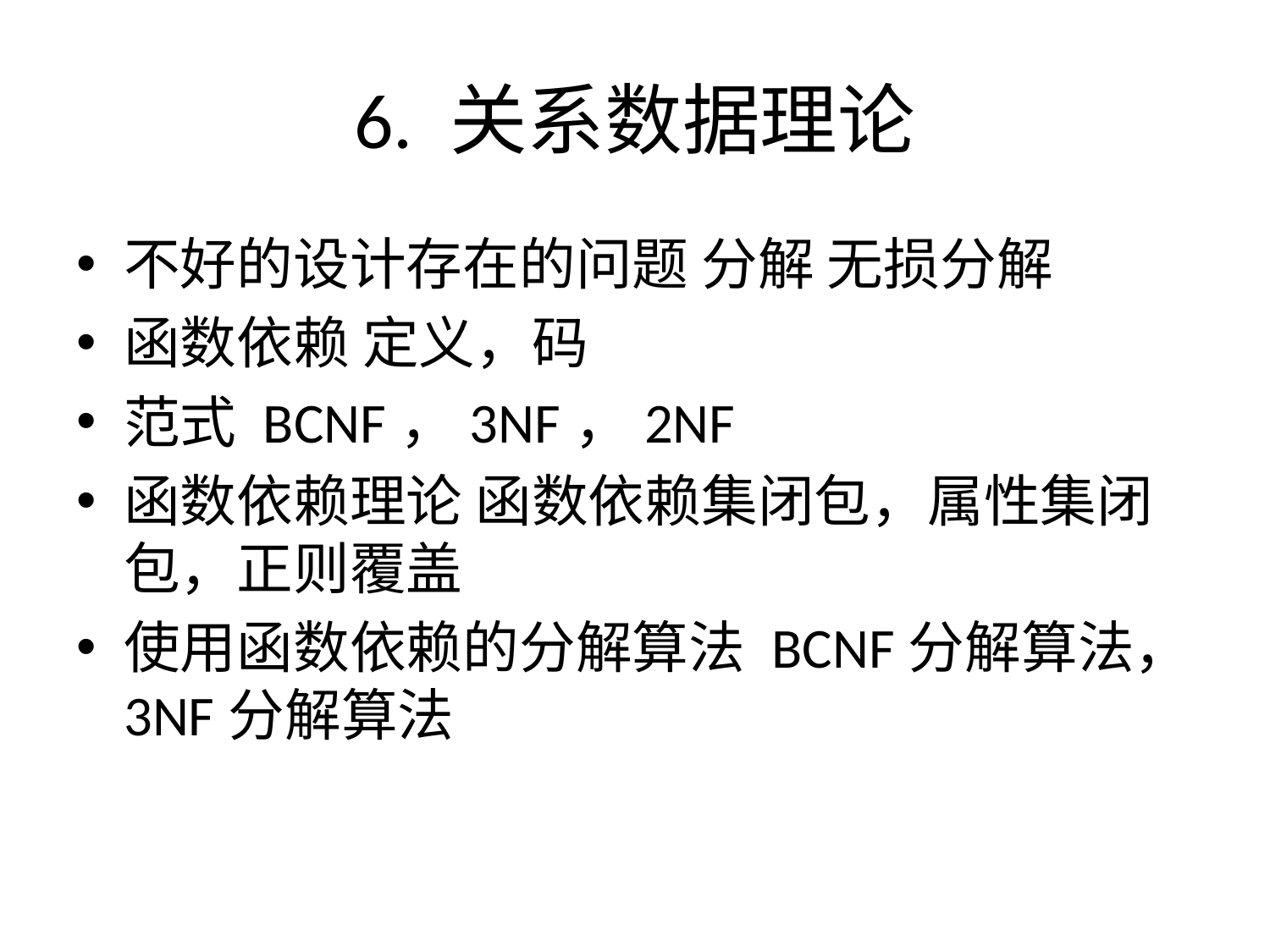

# 6. 关系数据理论
不好的设计存在的问题 分解 无损分解
函数依赖 定义，码
范式 BCNF，3NF，2NF
函数依赖理论 函数依赖集闭包，属性集闭包，正则覆盖
使用函数依赖的分解算法 BCNF分解算法，3NF分解算法